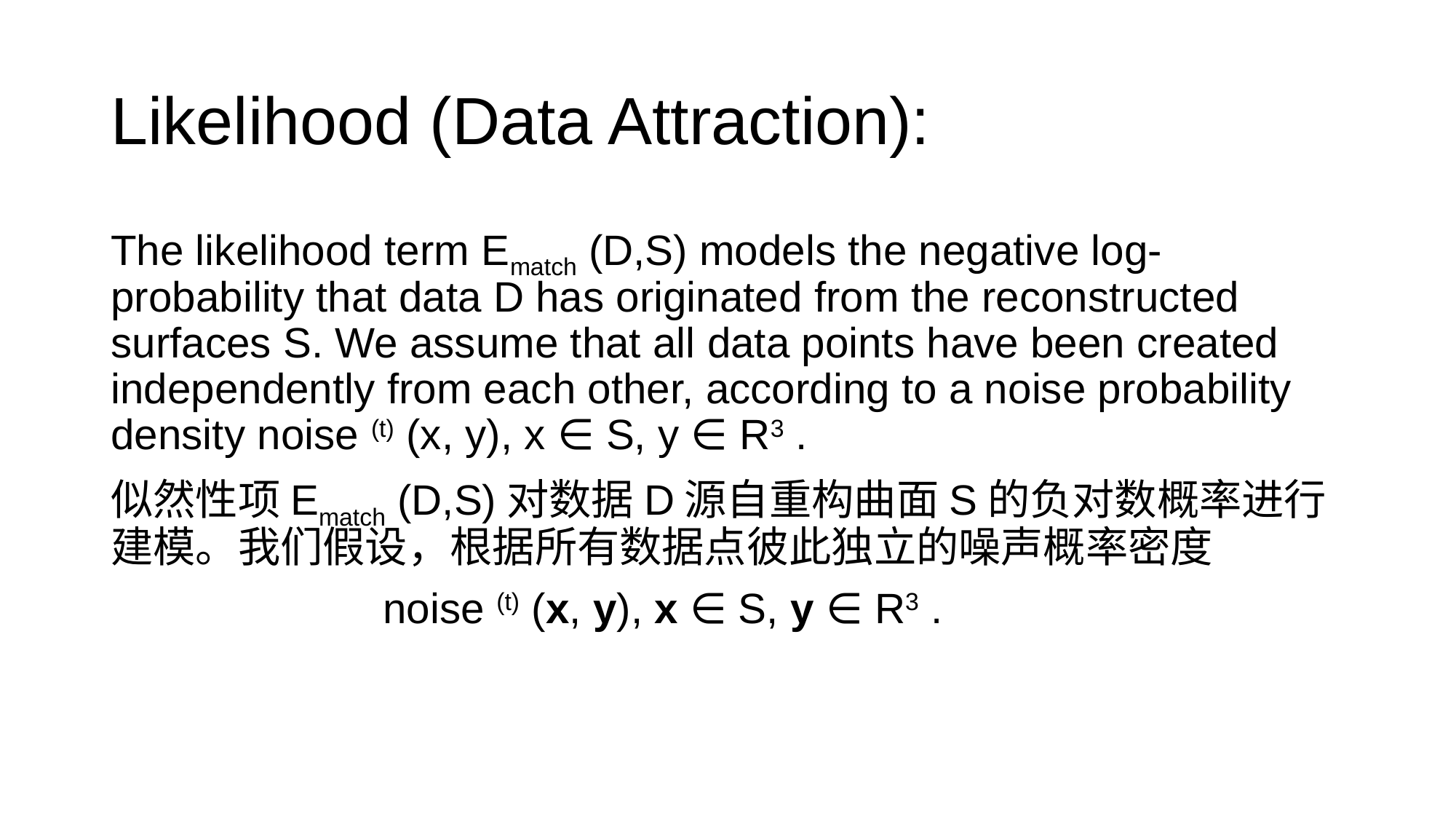

# Likelihood (Data Attraction):
The likelihood term Ematch (D,S) models the negative log-probability that data D has originated from the reconstructed surfaces S. We assume that all data points have been created independently from each other, according to a noise probability density noise (t) (x, y), x ∈ S, y ∈ R3 .
似然性项Ematch (D,S)对数据D源自重构曲面S的负对数概率进行建模。我们假设，根据所有数据点彼此独立的噪声概率密度
                       noise (t) (x, y), x ∈ S, y ∈ R3 .